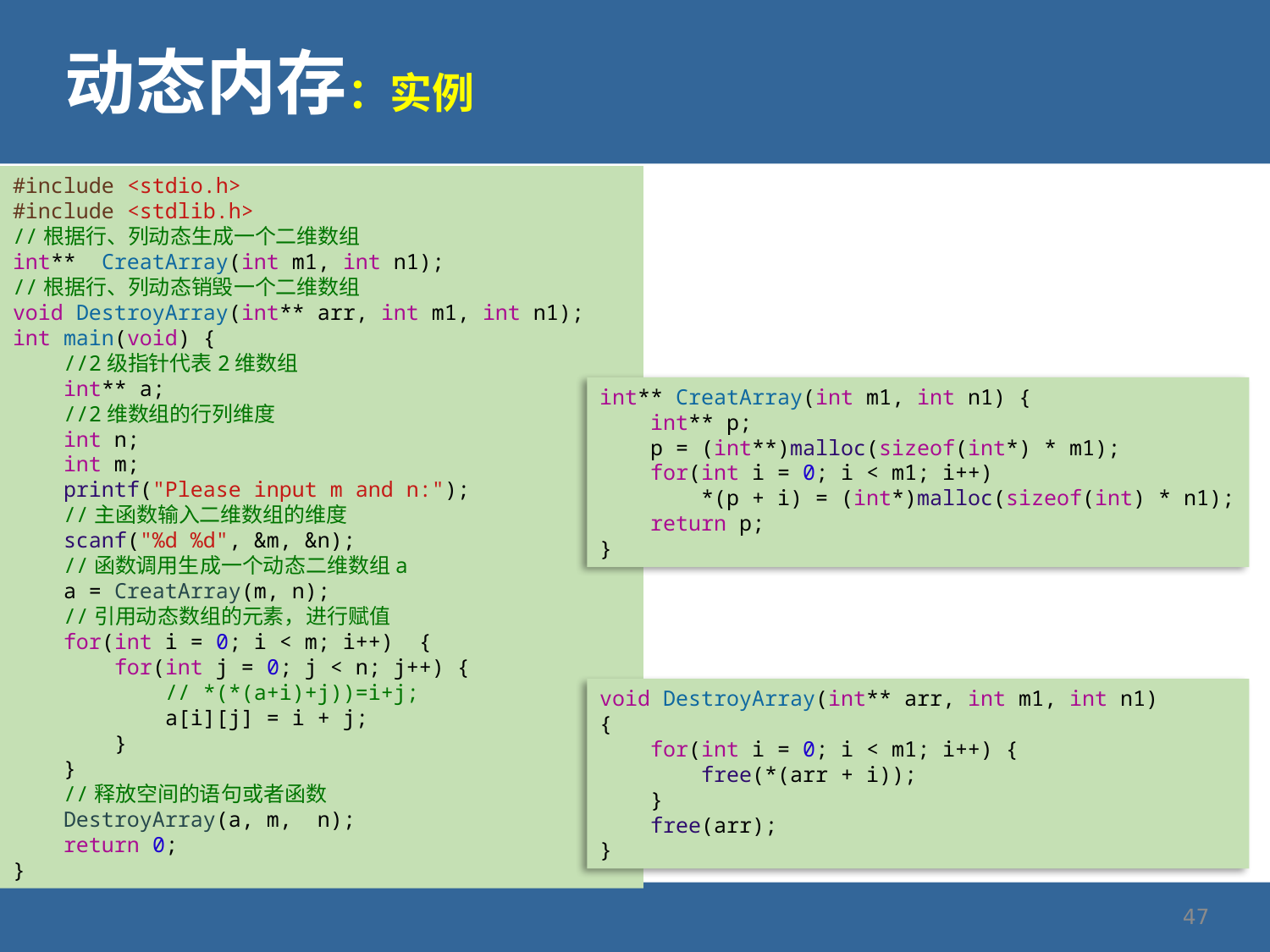

# 动态内存：实例
#include <stdio.h>
#include <stdlib.h>
//根据行、列动态生成一个二维数组
int**  CreatArray(int m1, int n1);
//根据行、列动态销毁一个二维数组
void DestroyArray(int** arr, int m1, int n1);
int main(void) {
    //2级指针代表2维数组
    int** a;
    //2维数组的行列维度
    int n;
    int m;
    printf("Please input m and n:");
    //主函数输入二维数组的维度
    scanf("%d %d", &m, &n);
    //函数调用生成一个动态二维数组a
    a = CreatArray(m, n);
    //引用动态数组的元素，进行赋值
    for(int i = 0; i < m; i++)  {
        for(int j = 0; j < n; j++) {
            // *(*(a+i)+j))=i+j;
            a[i][j] = i + j;
        }
    }
    //释放空间的语句或者函数
    DestroyArray(a, m,  n);
    return 0;
}
int** CreatArray(int m1, int n1) {
    int** p;
    p = (int**)malloc(sizeof(int*) * m1);
    for(int i = 0; i < m1; i++)
        *(p + i) = (int*)malloc(sizeof(int) * n1);
    return p;
}
void DestroyArray(int** arr, int m1, int n1)
{
    for(int i = 0; i < m1; i++) {
        free(*(arr + i));
    }
    free(arr);
}
47